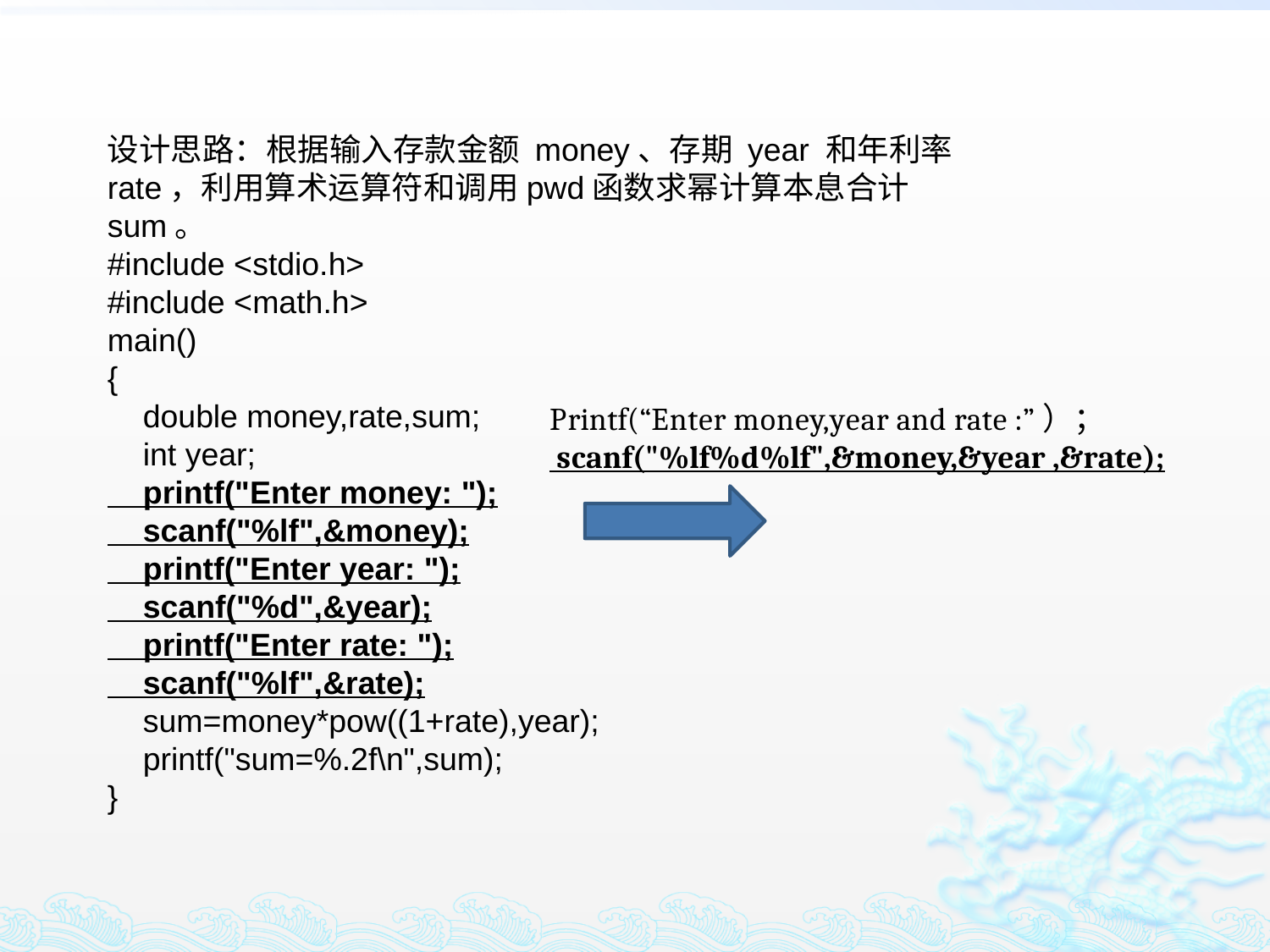

设计思路：根据输入存款金额 money、存期 year 和年利率 rate，利用算术运算符和调用pwd函数求幂计算本息合计sum。
#include <stdio.h>
#include <math.h>
main()
{
    double money,rate,sum;
    int year;
    printf("Enter money: ");
    scanf("%lf",&money);
    printf("Enter year: ");
    scanf("%d",&year);
    printf("Enter rate: ");
    scanf("%lf",&rate);
    sum=money*pow((1+rate),year);
    printf("sum=%.2f\n",sum);
}
Printf(“Enter money,year and rate :”）；
 scanf("%lf%d%lf",&money,&year ,&rate);